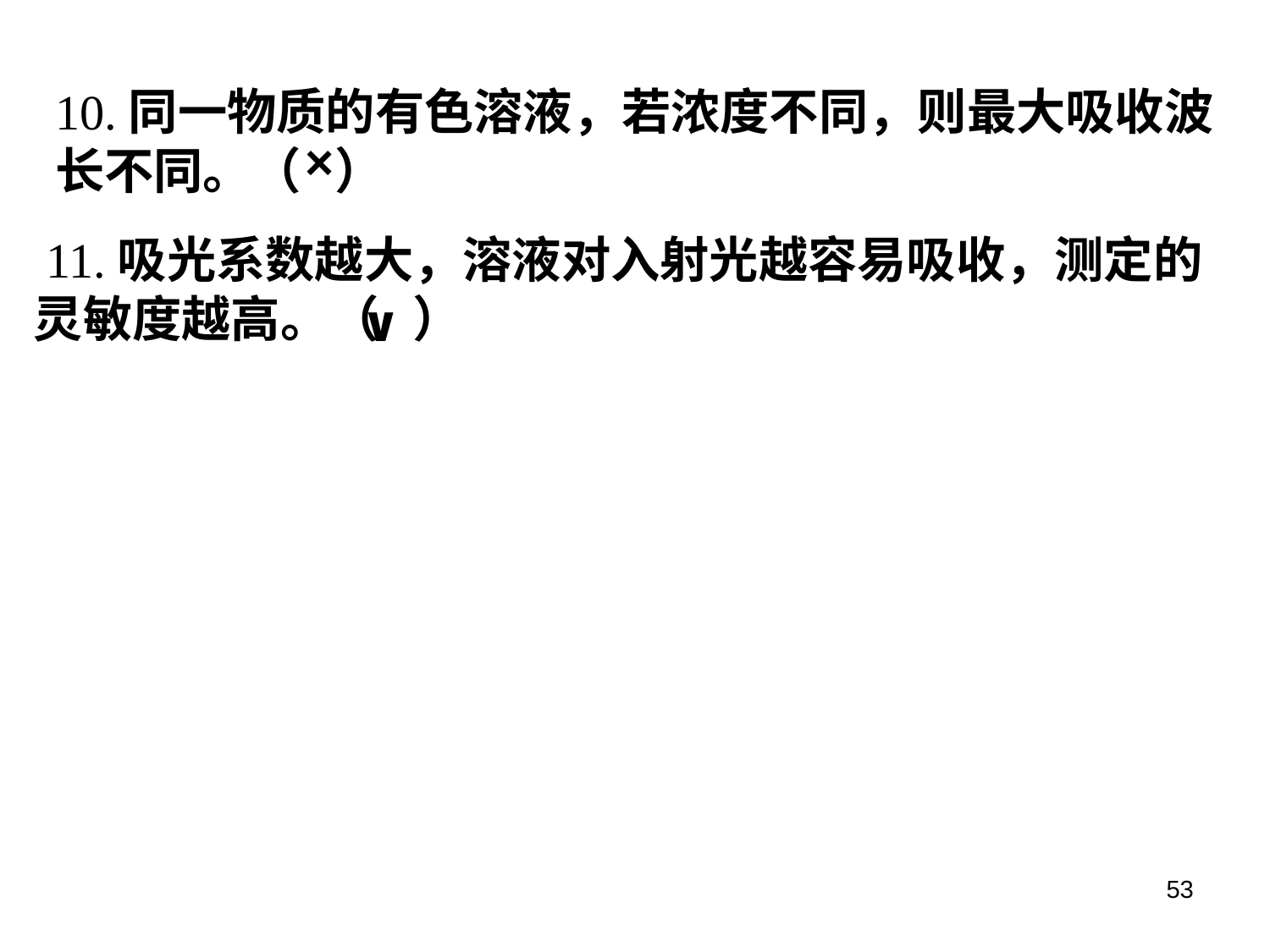

10.同一物质的有色溶液，若浓度不同，则最大吸收波长不同。（   ）
×
 11.吸光系数越大，溶液对入射光越容易吸收，测定的灵敏度越高。（   ）
∨
53